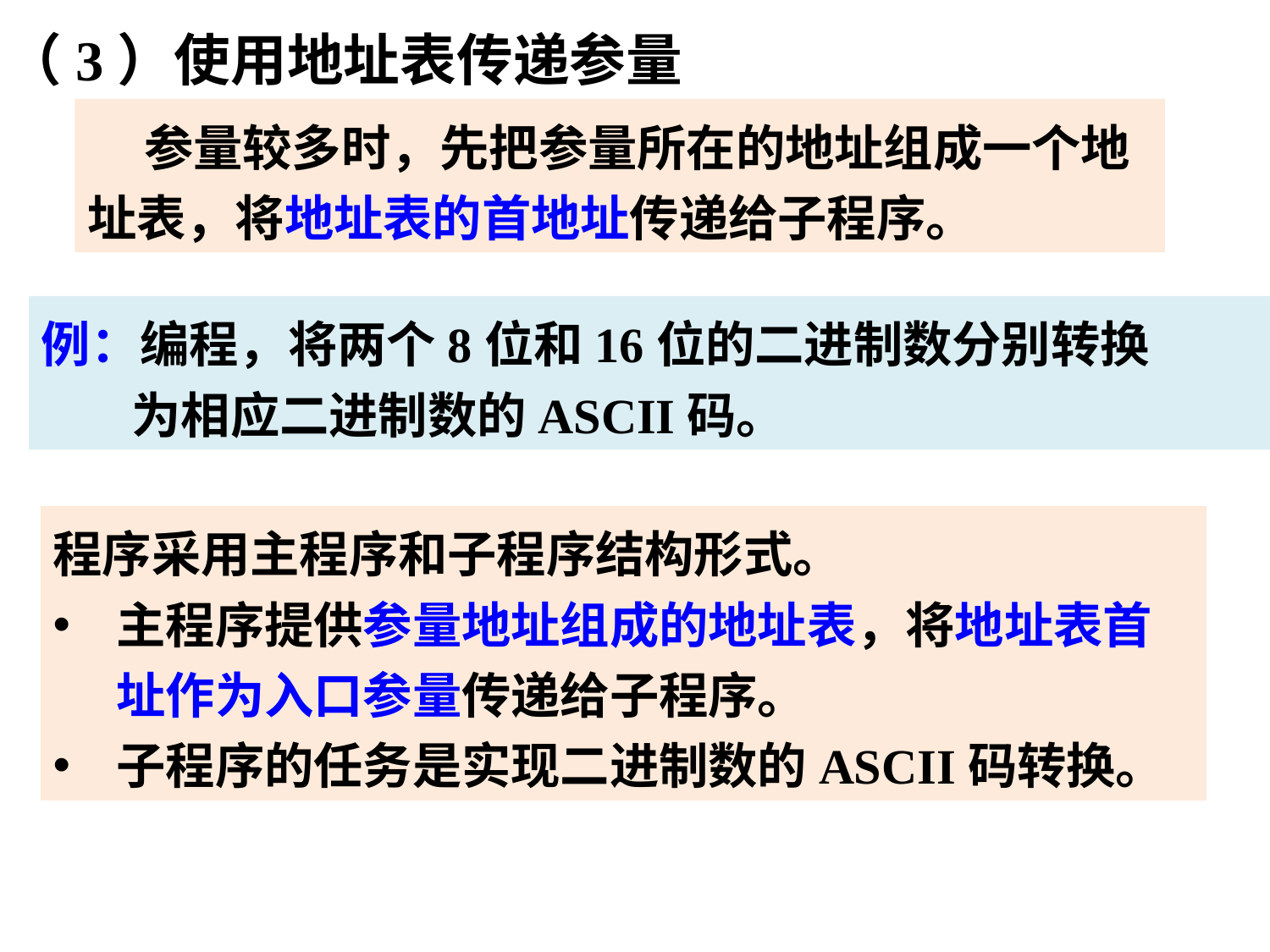

（3）使用地址表传递参量
    参量较多时，先把参量所在的地址组成一个地址表，将地址表的首地址传递给子程序。
例：编程，将两个8位和16位的二进制数分别转换
       为相应二进制数的ASCII码。
程序采用主程序和子程序结构形式。
主程序提供参量地址组成的地址表，将地址表首址作为入口参量传递给子程序。
子程序的任务是实现二进制数的ASCII码转换。
117